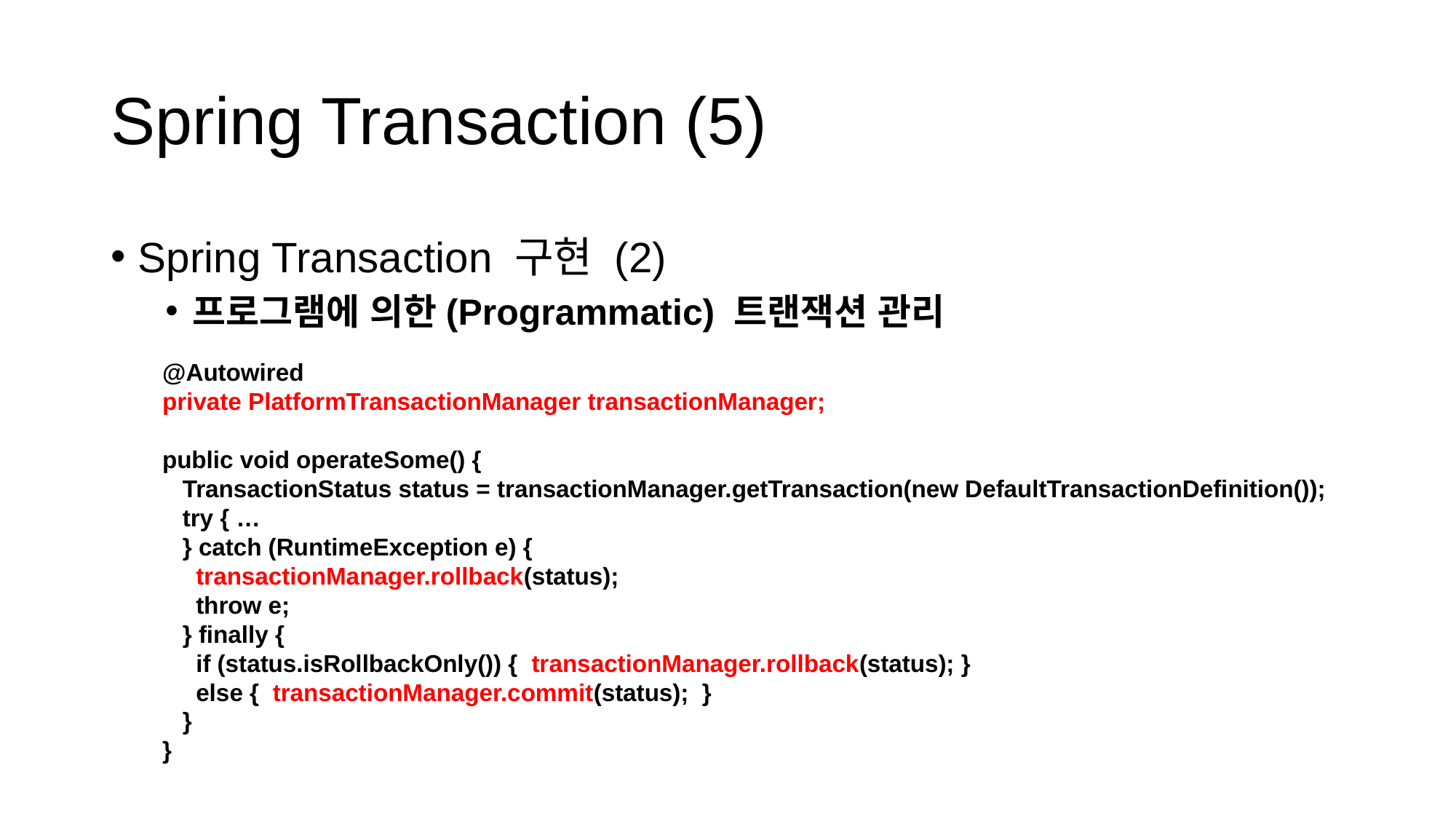

# Spring Transaction (5)
Spring Transaction 구현 (2)
프로그램에 의한(Programmatic) 트랜잭션 관리
@Autowired
private PlatformTransactionManager transactionManager;

public void operateSome() {
   TransactionStatus status = transactionManager.getTransaction(new DefaultTransactionDefinition());
   try { …
   } catch (RuntimeException e) {
     transactionManager.rollback(status);
     throw e;
   } finally {
     if (status.isRollbackOnly()) {  transactionManager.rollback(status); }
     else {  transactionManager.commit(status);  }
   }
}